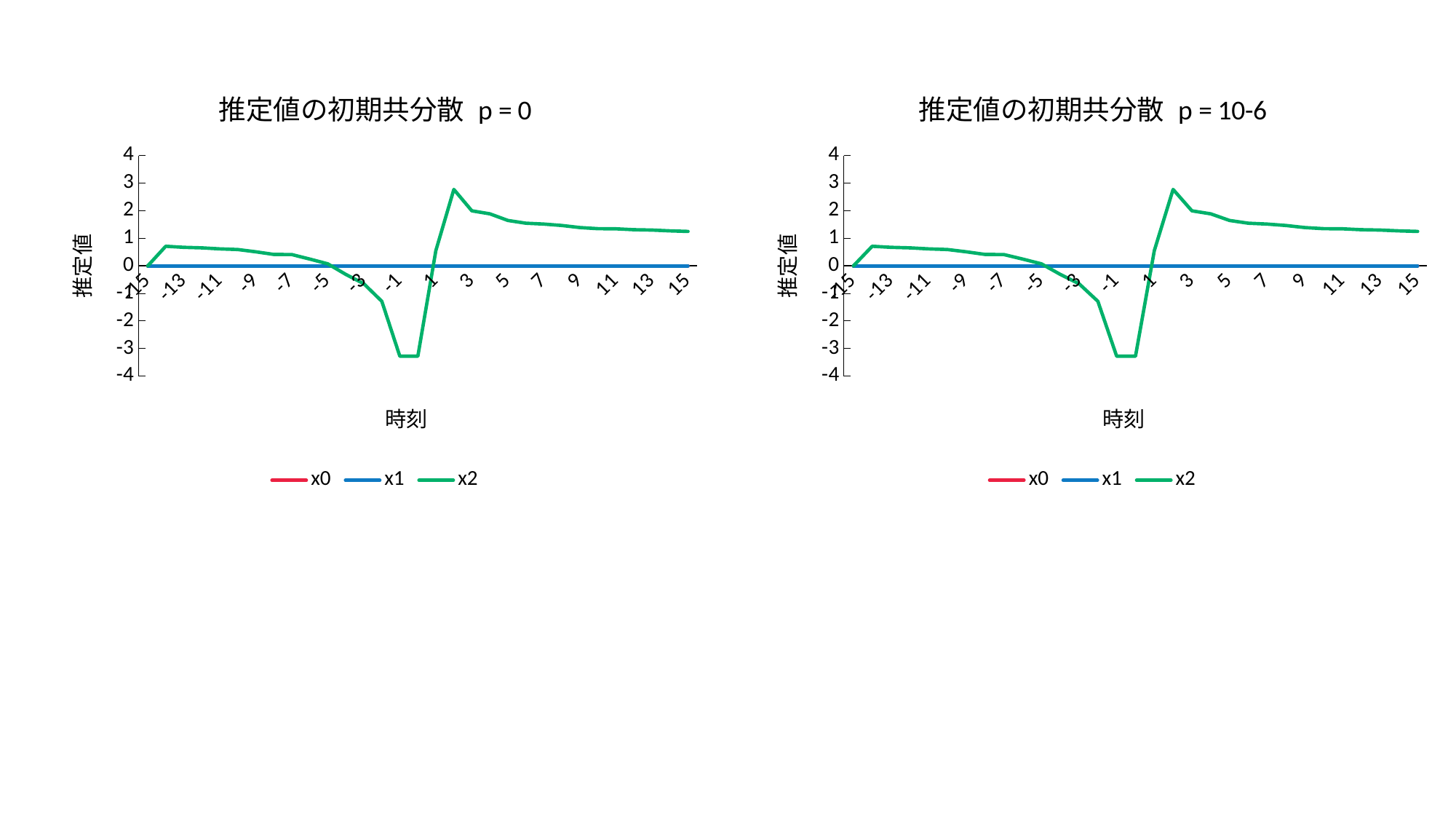

### Chart: 推定値の初期共分散 p = 0

| Category | x0 | x1 | x2 |
|---|---|---|---|
| -15 | 0.0 | 0.0 | 0.0 |
| -14 | 0.0 | 0.0 | 0.712071264966163 |
| -13 | 0.0 | 0.0 | 0.67345283128789 |
| -12 | 0.0 | 0.0 | 0.655122980171562 |
| -11 | 0.0 | 0.0 | 0.617571159386639 |
| -10 | 0.0 | 0.0 | 0.593826497216239 |
| -9 | 0.0 | 0.0 | 0.511268133724515 |
| -8 | 0.0 | 0.0 | 0.415641808354344 |
| -7 | 0.0 | 0.0 | 0.411903596238498 |
| -6 | 0.0 | 0.0 | 0.247219184810375 |
| -5 | 0.0 | 0.0 | 0.0748189941680426 |
| -4 | 0.0 | 0.0 | -0.307861405298204 |
| -3 | 0.0 | 0.0 | -0.649852966107721 |
| -2 | 0.0 | 0.0 | -1.28572309014949 |
| -1 | 0.0 | 0.0 | -3.27561999999818 |
| 0 | 0.0 | 0.0 | -3.27561999999818 |
| 1 | 0.0 | 0.0 | 0.554621332827325 |
| 2 | 0.0 | 0.0 | 2.77335156969604 |
| 3 | 0.0 | 0.0 | 1.99724287790713 |
| 4 | 0.0 | 0.0 | 1.88809730810207 |
| 5 | 0.0 | 0.0 | 1.647087771534 |
| 6 | 0.0 | 0.0 | 1.54788347552966 |
| 7 | 0.0 | 0.0 | 1.51622538982696 |
| 8 | 0.0 | 0.0 | 1.4650608820467 |
| 9 | 0.0 | 0.0 | 1.39092239997291 |
| 10 | 0.0 | 0.0 | 1.34983443268269 |
| 11 | 0.0 | 0.0 | 1.34474662835672 |
| 12 | 0.0 | 0.0 | 1.31223543768719 |
| 13 | 0.0 | 0.0 | 1.29954837311782 |
| 14 | 0.0 | 0.0 | 1.26991941148732 |
| 15 | 0.0 | 0.0 | 1.25025905497895 |

### Chart: 推定値の初期共分散 p = 10-6

| Category | x0 | x1 | x2 |
|---|---|---|---|
| -15 | 0.0 | 0.0 | 0.0 |
| -14 | 3.63301300672745e-09 | -5.08621820941843e-08 | 0.71207126138913 |
| -13 | 3.6015171550835e-09 | -5.06497278267495e-08 | 0.673452827370459 |
| -12 | 3.58268731539924e-09 | -5.05322293629061e-08 | 0.655122975935727 |
| -11 | 3.53312034164371e-09 | -5.02477543103052e-08 | 0.617571154789488 |
| -10 | 3.4919112705506e-09 | -5.00318961993662e-08 | 0.593826492178315 |
| -9 | 3.29827598284537e-09 | -4.91146477121763e-08 | 0.511268128226696 |
| -8 | 2.98470017266315e-09 | -4.77865447877011e-08 | 0.415641802335047 |
| -7 | 2.96682516942212e-09 | -4.77198054446351e-08 | 0.411903589361196 |
| -6 | 1.75334189287968e-09 | -4.37991562274339e-08 | 0.24721917746506 |
| -5 | -3.51204757955933e-10 | -3.80575210433149e-08 | 0.0748189865726044 |
| -4 | -8.95523172718856e-09 | -1.89336913332741e-08 | -0.307861409460465 |
| -3 | -2.54444332904251e-08 | 9.3927397438152e-09 | -0.649852960174102 |
| -2 | -1.1306493797779e-07 | 1.14728673251222e-07 | -1.28572301145272 |
| -1 | -1.40204133799301e-06 | 9.98568628453549e-07 | -3.27561833682246 |
| 0 | -1.89816571792716e-06 | 9.98568522672697e-07 | -3.27561801602289 |
| 1 | -1.36642963795783e-06 | 3.64331553369296e-06 | 0.554620725897006 |
| 2 | -2.20632460419201e-06 | 3.63781787180723e-06 | 2.77335048267604 |
| 3 | -2.06521072321308e-06 | 3.7443411017275e-06 | 1.99724185756953 |
| 4 | -2.05972949810972e-06 | 3.75350759673429e-06 | 1.88809649519924 |
| 5 | -2.05420555060814e-06 | 3.76568217530076e-06 | 1.64708710033712 |
| 6 | -2.05299136323783e-06 | 3.76899169682939e-06 | 1.54788290408235 |
| 7 | -2.05275758319881e-06 | 3.76974638570866e-06 | 1.51622489315367 |
| 8 | -2.05251280009536e-06 | 3.77066016298709e-06 | 1.46506044272857 |
| 9 | -2.05226956782254e-06 | 3.77169014931075e-06 | 1.39092200622593 |
| 10 | -2.05217318295317e-06 | 3.77214669879269e-06 | 1.34983407597492 |
| 11 | -2.05216435169927e-06 | 3.77219295533901e-06 | 1.34474630238803 |
| 12 | -2.05212143547736e-06 | 3.77243925514322e-06 | 1.31223513756311 |
| 13 | -2.05210840156762e-06 | 3.77252058510282e-06 | 1.29954809506581 |
| 14 | -2.05208425025515e-06 | 3.77268338226581e-06 | 1.26991915247777 |
| 15 | -2.05207132137534e-06 | 3.77277700433081e-06 | 1.25025881258048 |